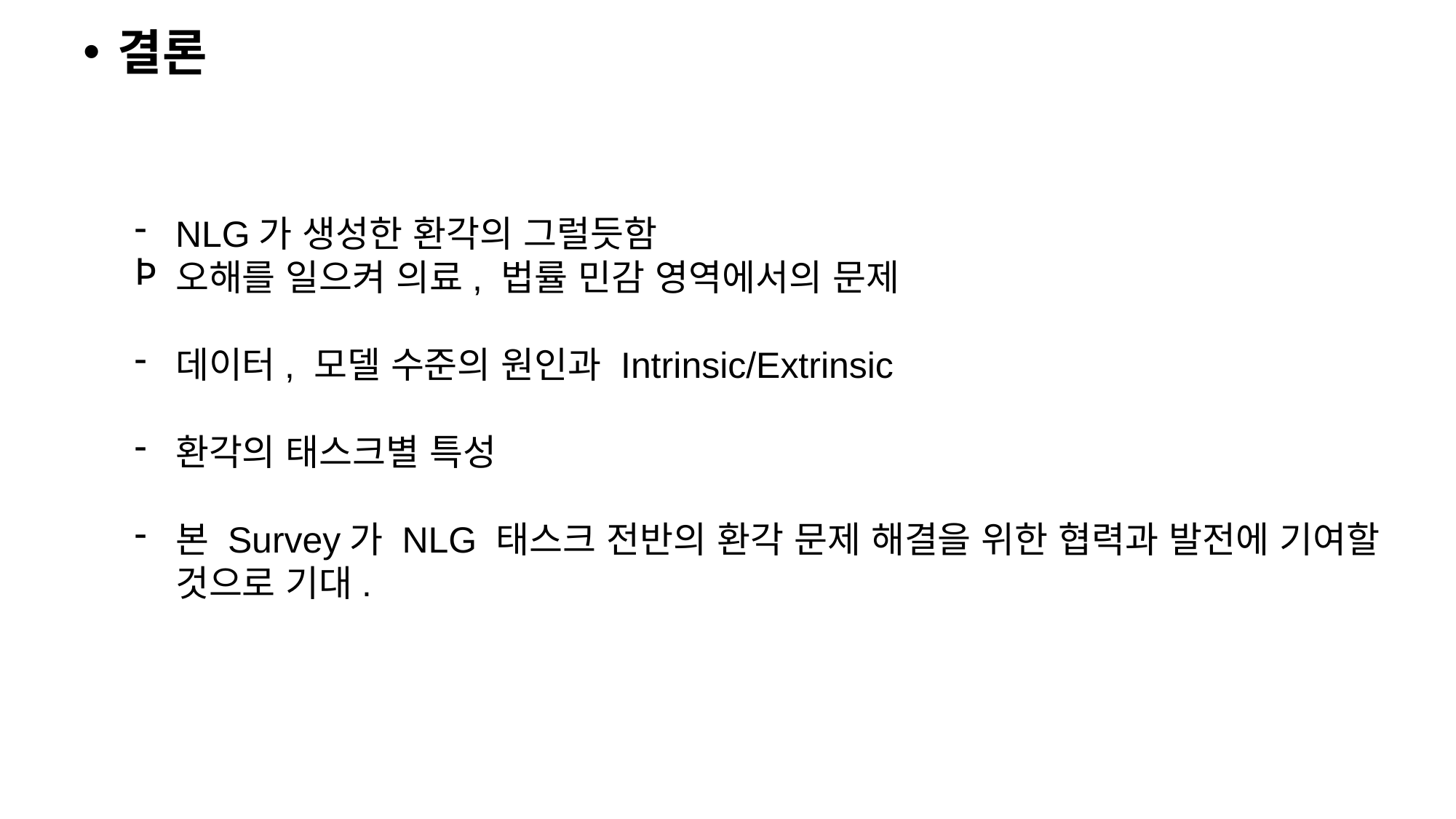

결론
NLG가 생성한 환각의 그럴듯함
오해를 일으켜 의료, 법률 민감 영역에서의 문제

데이터, 모델 수준의 원인과 Intrinsic/Extrinsic

환각의 태스크별 특성

본 Survey가 NLG 태스크 전반의 환각 문제 해결을 위한 협력과 발전에 기여할 것으로 기대.